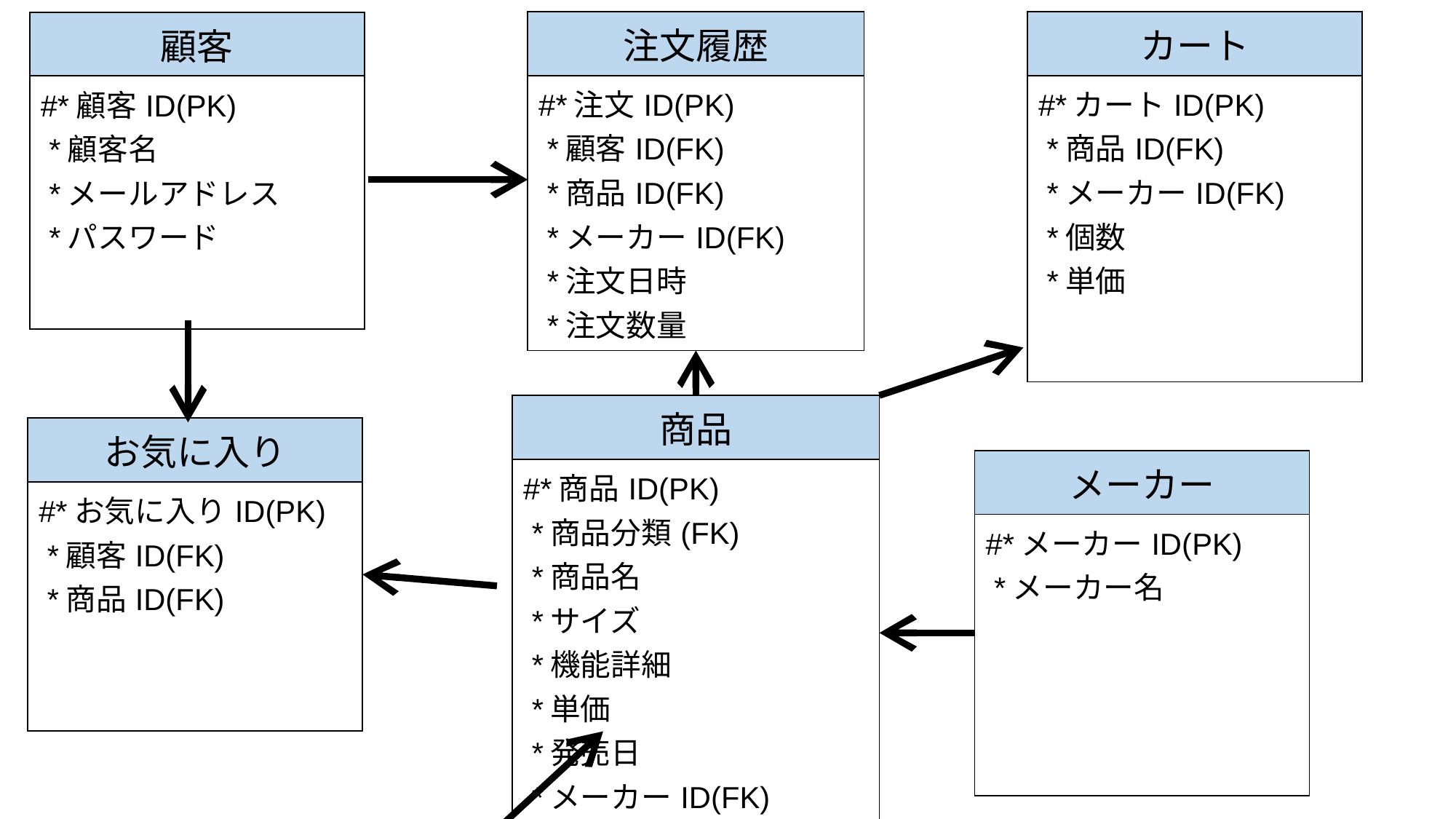

| 注文履歴 |
| --- |
| #\*注文ID(PK)  \*顧客ID(FK)  \*商品ID(FK)  \*メーカーID(FK)  \*注文日時  \*注文数量 |
| カート |
| --- |
| #\*カートID(PK)  \*商品ID(FK)  \*メーカーID(FK)  \*個数  \*単価 |
| 顧客 |
| --- |
| #\*顧客ID(PK)  \*顧客名  \*メールアドレス  \*パスワード |
| 商品 |
| --- |
| #\*商品ID(PK) \*商品分類(FK) \*商品名 \*サイズ \*機能詳細 \*単価 \*発売日 \*メーカーID(FK) |
| お気に入り |
| --- |
| #\*お気に入りID(PK)  \*顧客ID(FK)  \*商品ID(FK) |
| メーカー |
| --- |
| #\*メーカーID(PK)  \*メーカー名 |
| 商品分類 |
| --- |
| #\*商品分類ID(PK) \*分類名 |